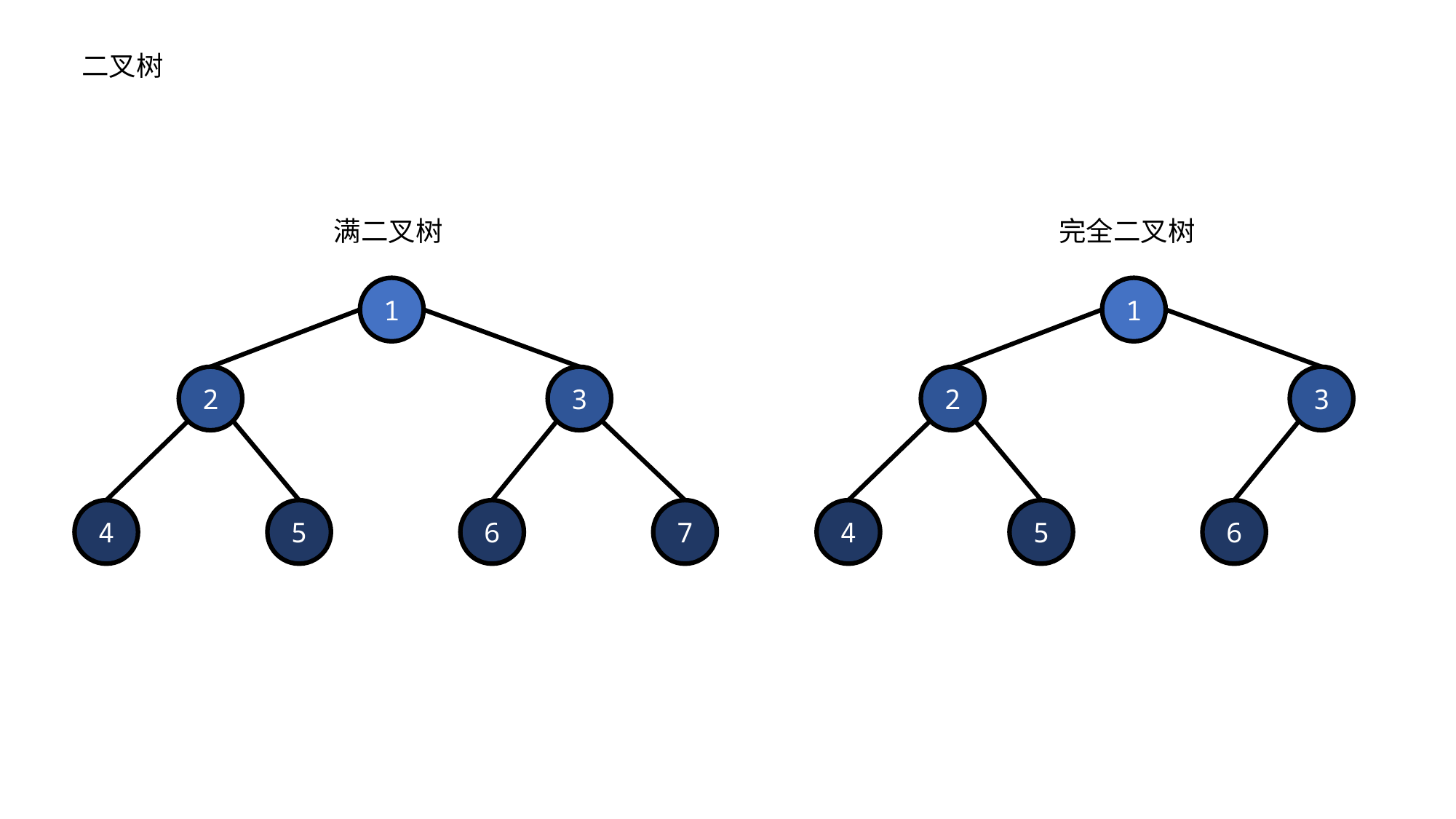

二叉树
满二叉树
完全二叉树
1
1
2
3
2
3
4
5
6
7
4
5
6